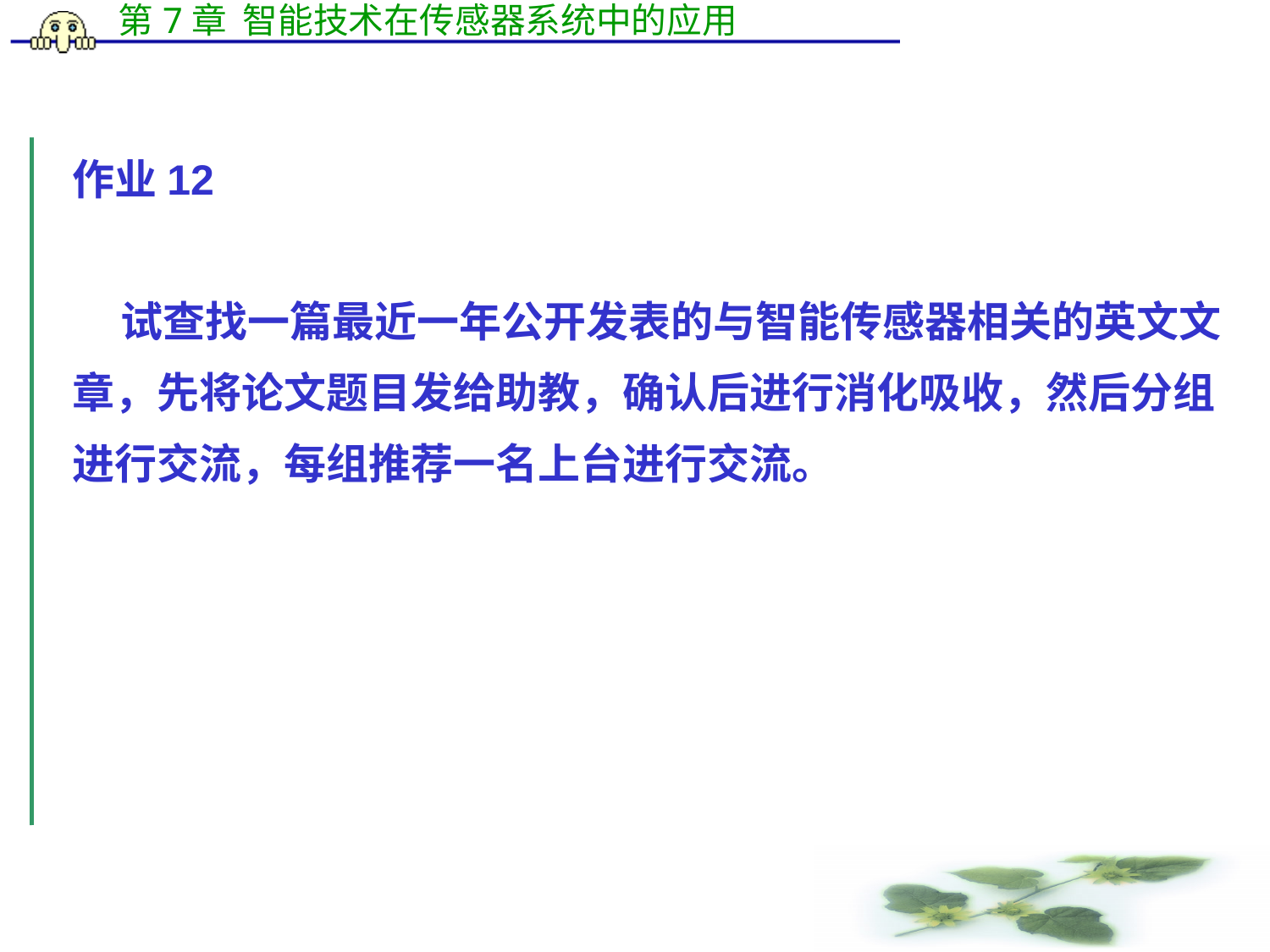

作业12

    试查找一篇最近一年公开发表的与智能传感器相关的英文文章，先将论文题目发给助教，确认后进行消化吸收，然后分组进行交流，每组推荐一名上台进行交流。